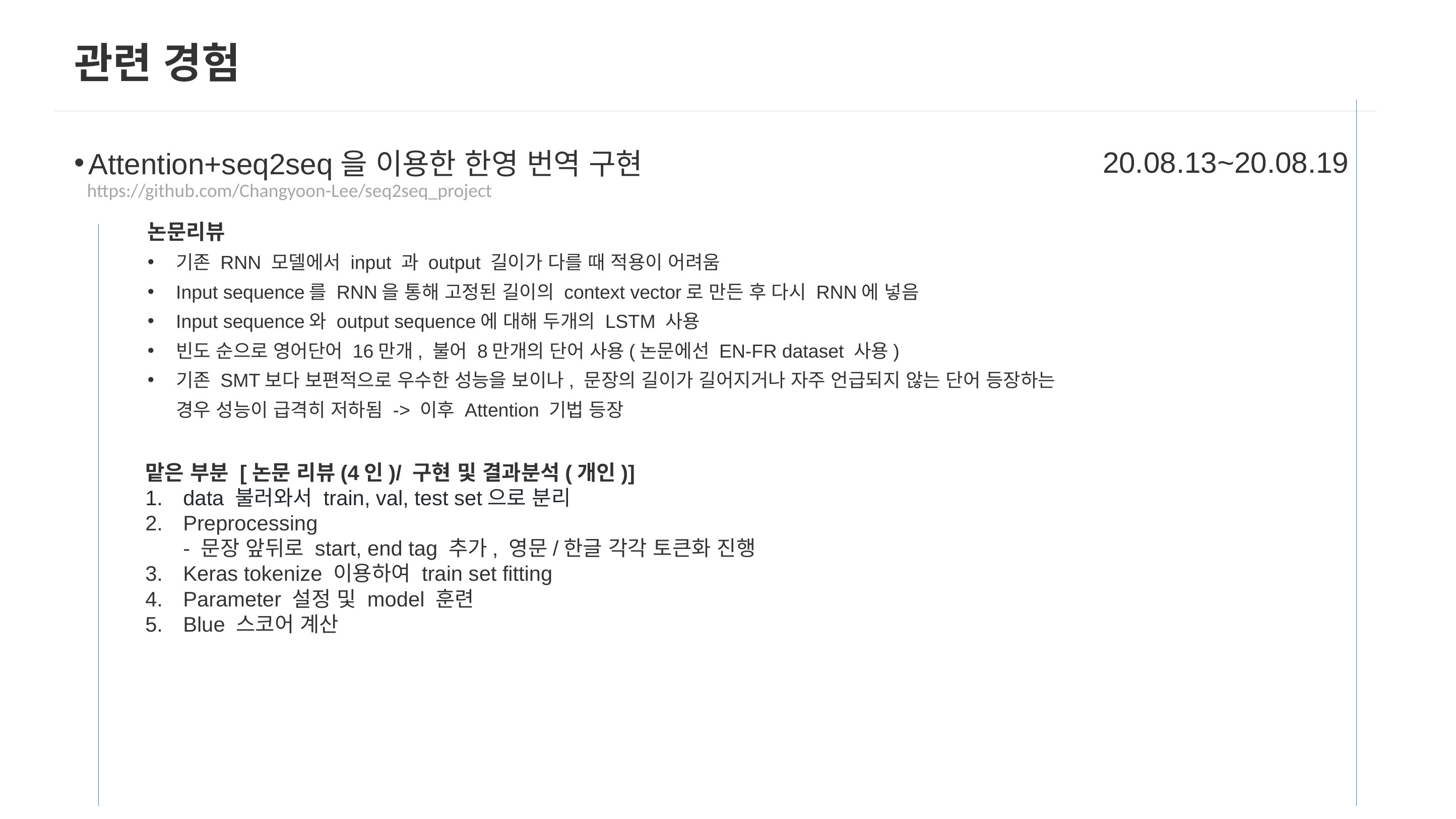

관련 경험
20.08.13~20.08.19
Attention+seq2seq을 이용한 한영 번역 구현
https://github.com/Changyoon-Lee/seq2seq_project
논문리뷰
기존 RNN 모델에서 input 과 output 길이가 다를 때 적용이 어려움
Input sequence를 RNN을 통해 고정된 길이의 context vector로 만든 후 다시 RNN에 넣음
Input sequence와 output sequence에 대해 두개의 LSTM 사용
빈도 순으로 영어단어 16만개, 불어 8만개의 단어 사용(논문에선 EN-FR dataset 사용)
기존 SMT보다 보편적으로 우수한 성능을 보이나, 문장의 길이가 길어지거나 자주 언급되지 않는 단어 등장하는 경우 성능이 급격히 저하됨 -> 이후 Attention 기법 등장
맡은 부분 [논문 리뷰(4인)/ 구현 및 결과분석(개인)]
data 불러와서 train, val, test set으로 분리
Preprocessing
- 문장 앞뒤로 start, end tag 추가, 영문/한글 각각 토큰화 진행
Keras tokenize 이용하여 train set fitting
Parameter 설정 및 model 훈련
Blue 스코어 계산